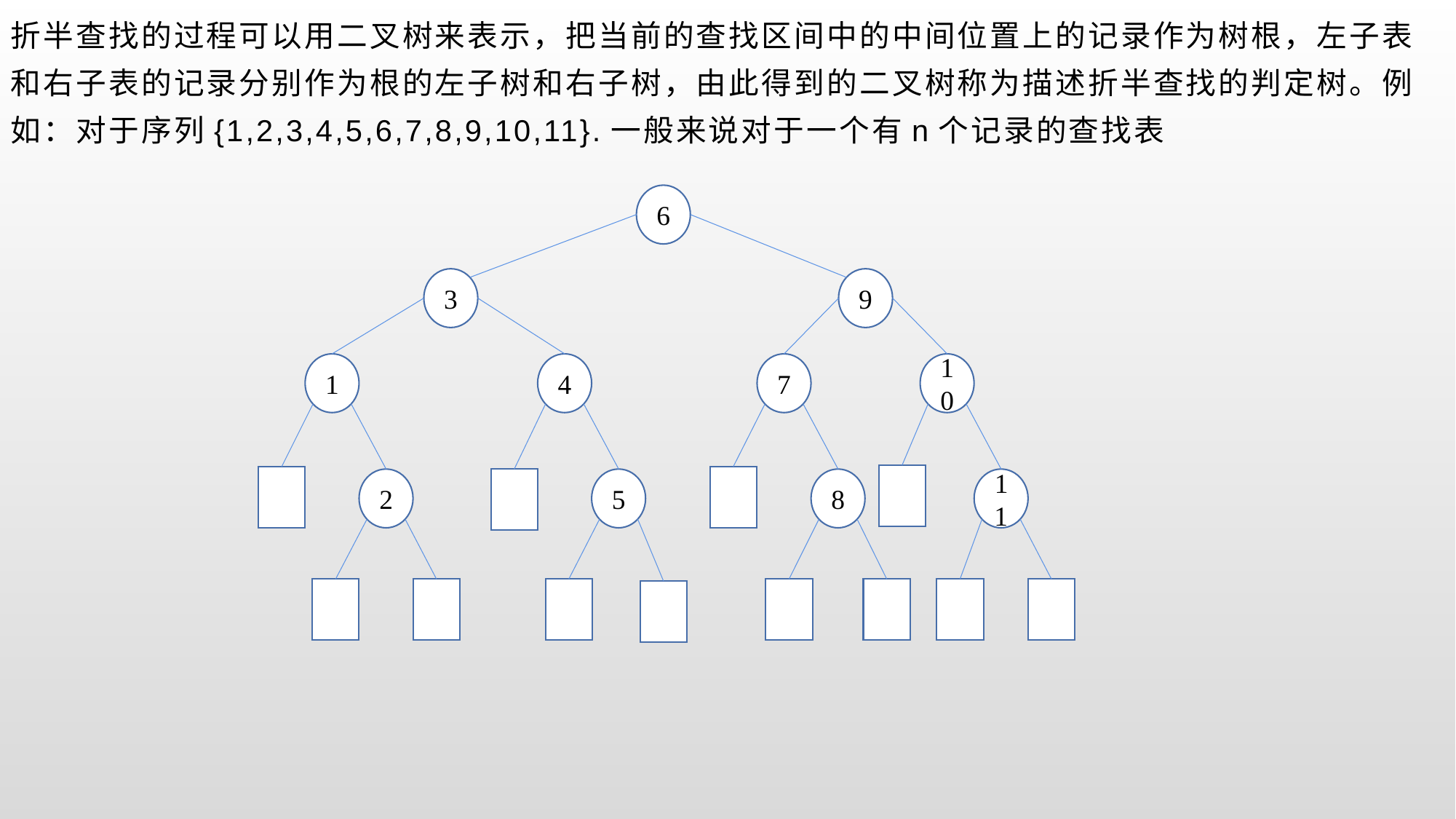

折半查找的过程可以用二叉树来表示，把当前的查找区间中的中间位置上的记录作为树根，左子表和右子表的记录分别作为根的左子树和右子树，由此得到的二叉树称为描述折半查找的判定树。例如：对于序列{1,2,3,4,5,6,7,8,9,10,11}.一般来说对于一个有n个记录的查找表
6
3
9
1
4
7
10

2

5
8
11